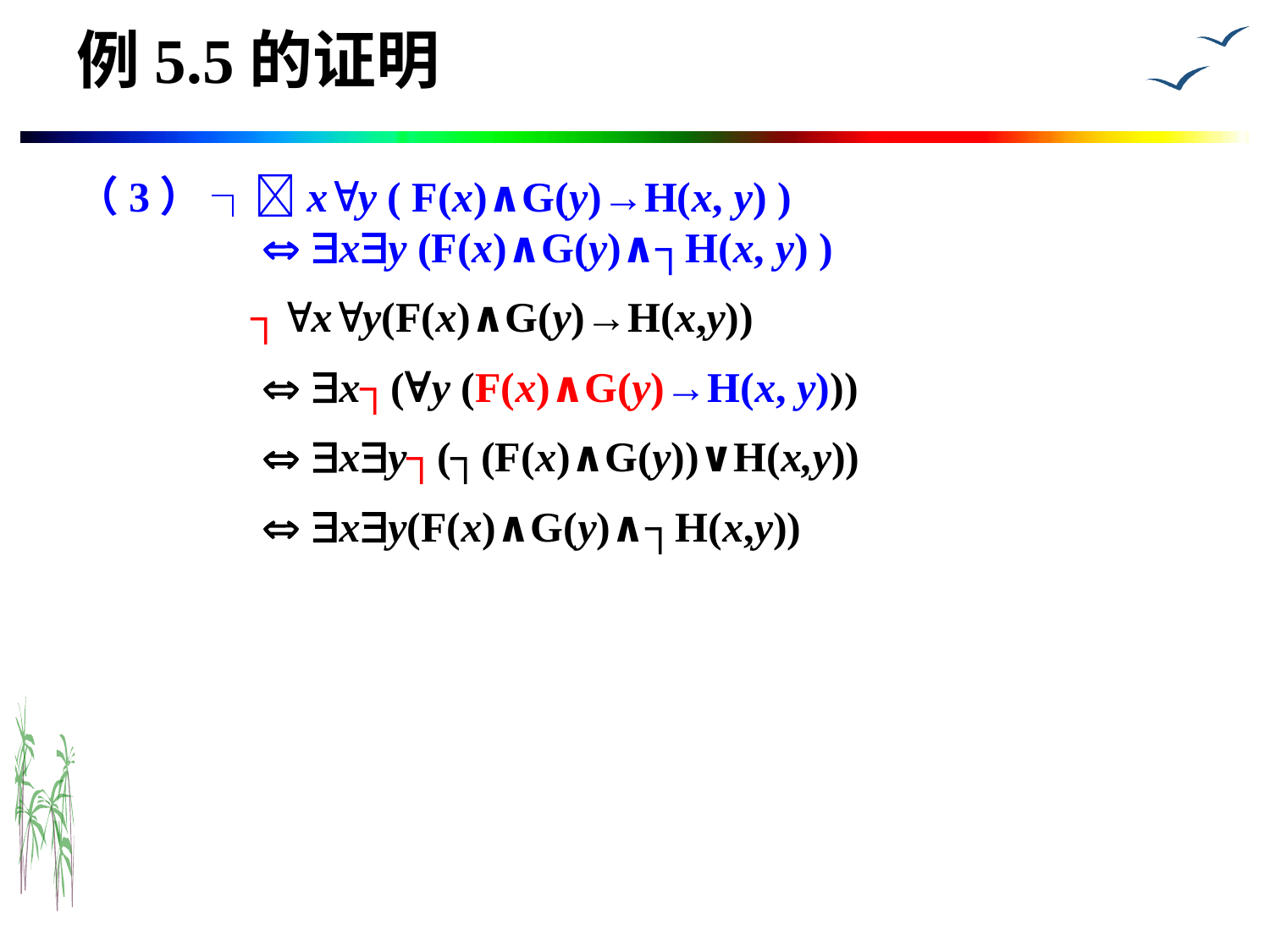

# 例5.5的证明
（3） ┐∀x∀y ( F(x)∧G(y)→H(x, y) )
	 ⇔ ∃x∃y (F(x)∧G(y)∧┐H(x, y) )
		┐∀x∀y(F(x)∧G(y)→H(x,y))
		 ⇔ ∃x┐(∀y (F(x)∧G(y)→H(x, y)))
		 ⇔ ∃x∃y┐(┐(F(x)∧G(y))∨H(x,y))
		 ⇔ ∃x∃y(F(x)∧G(y)∧┐H(x,y))